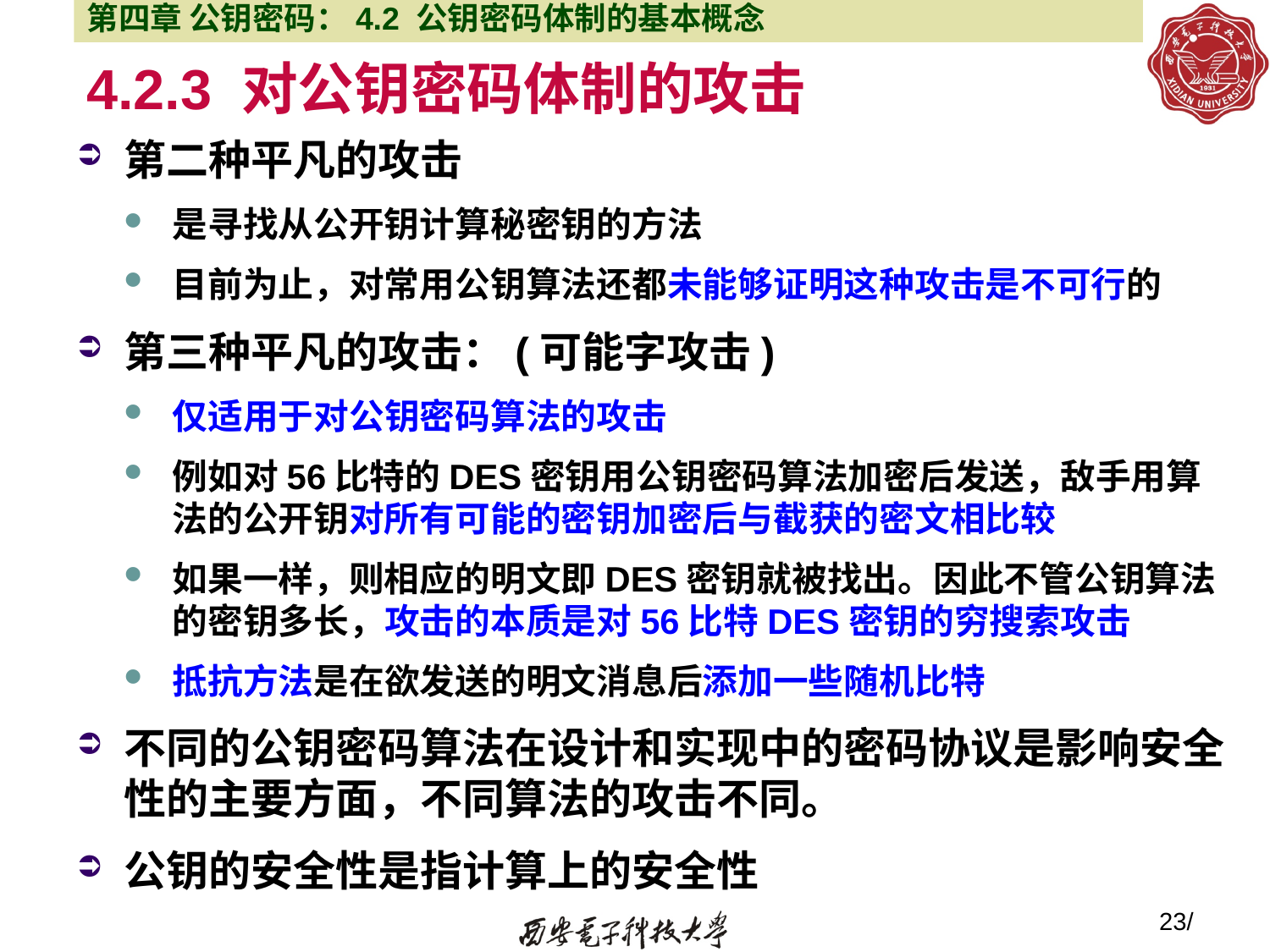

第四章 公钥密码：4.2 公钥密码体制的基本概念
# 4.2.3 对公钥密码体制的攻击
第二种平凡的攻击
是寻找从公开钥计算秘密钥的方法
目前为止，对常用公钥算法还都未能够证明这种攻击是不可行的
第三种平凡的攻击：(可能字攻击)
仅适用于对公钥密码算法的攻击
例如对56比特的DES密钥用公钥密码算法加密后发送，敌手用算法的公开钥对所有可能的密钥加密后与截获的密文相比较
如果一样，则相应的明文即DES密钥就被找出。因此不管公钥算法的密钥多长，攻击的本质是对56比特DES密钥的穷搜索攻击
抵抗方法是在欲发送的明文消息后添加一些随机比特
不同的公钥密码算法在设计和实现中的密码协议是影响安全性的主要方面，不同算法的攻击不同。
公钥的安全性是指计算上的安全性
23/